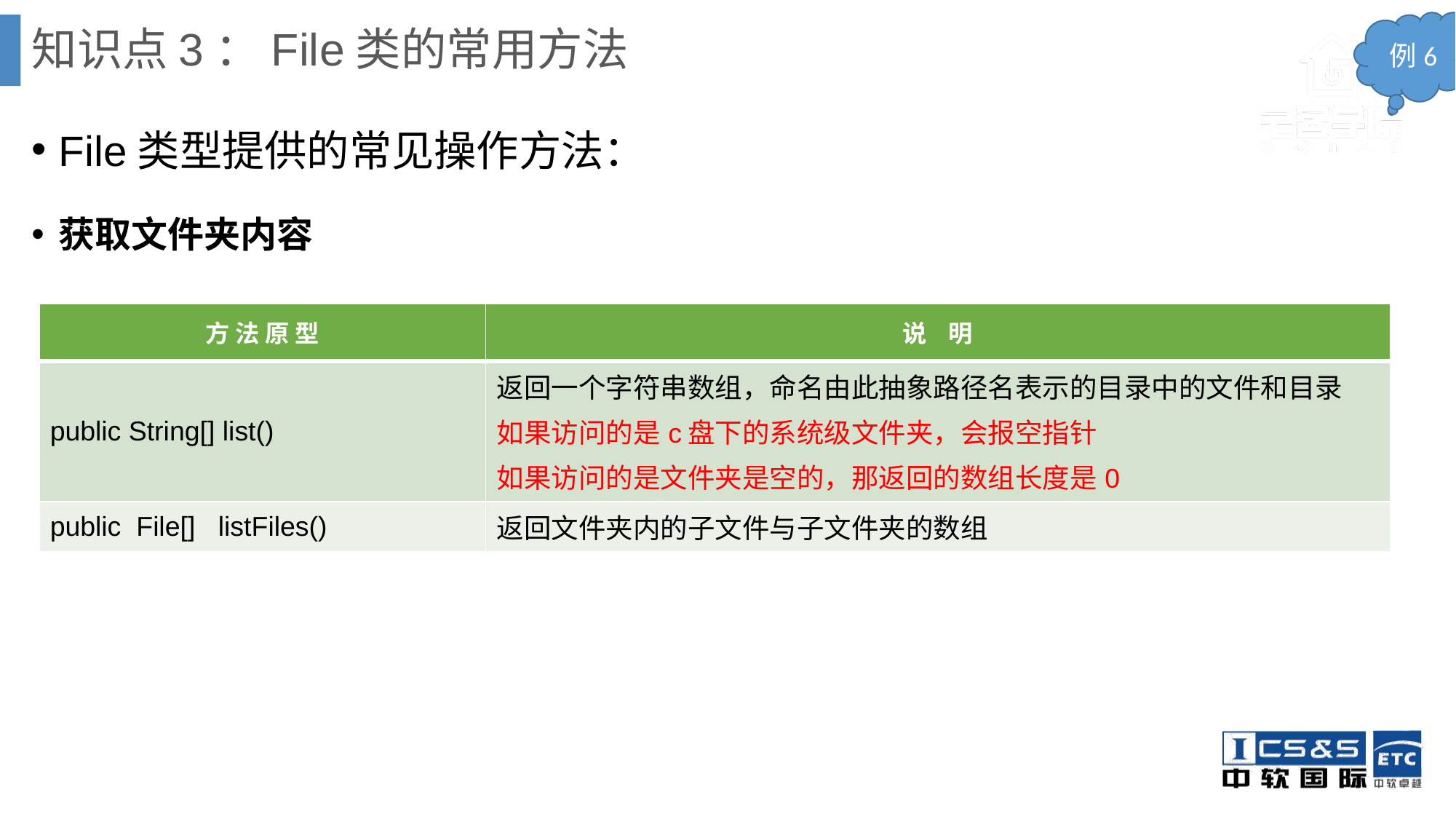

# 知识点3：File类的常用方法
例6
File类型提供的常见操作方法：
获取文件夹内容

| 方 法 原 型 | 说 明 |
| --- | --- |
| public String[] list() | 返回一个字符串数组，命名由此抽象路径名表示的目录中的文件和目录 如果访问的是c盘下的系统级文件夹，会报空指针 如果访问的是文件夹是空的，那返回的数组长度是0 |
| public File[] listFiles() | 返回文件夹内的子文件与子文件夹的数组 |